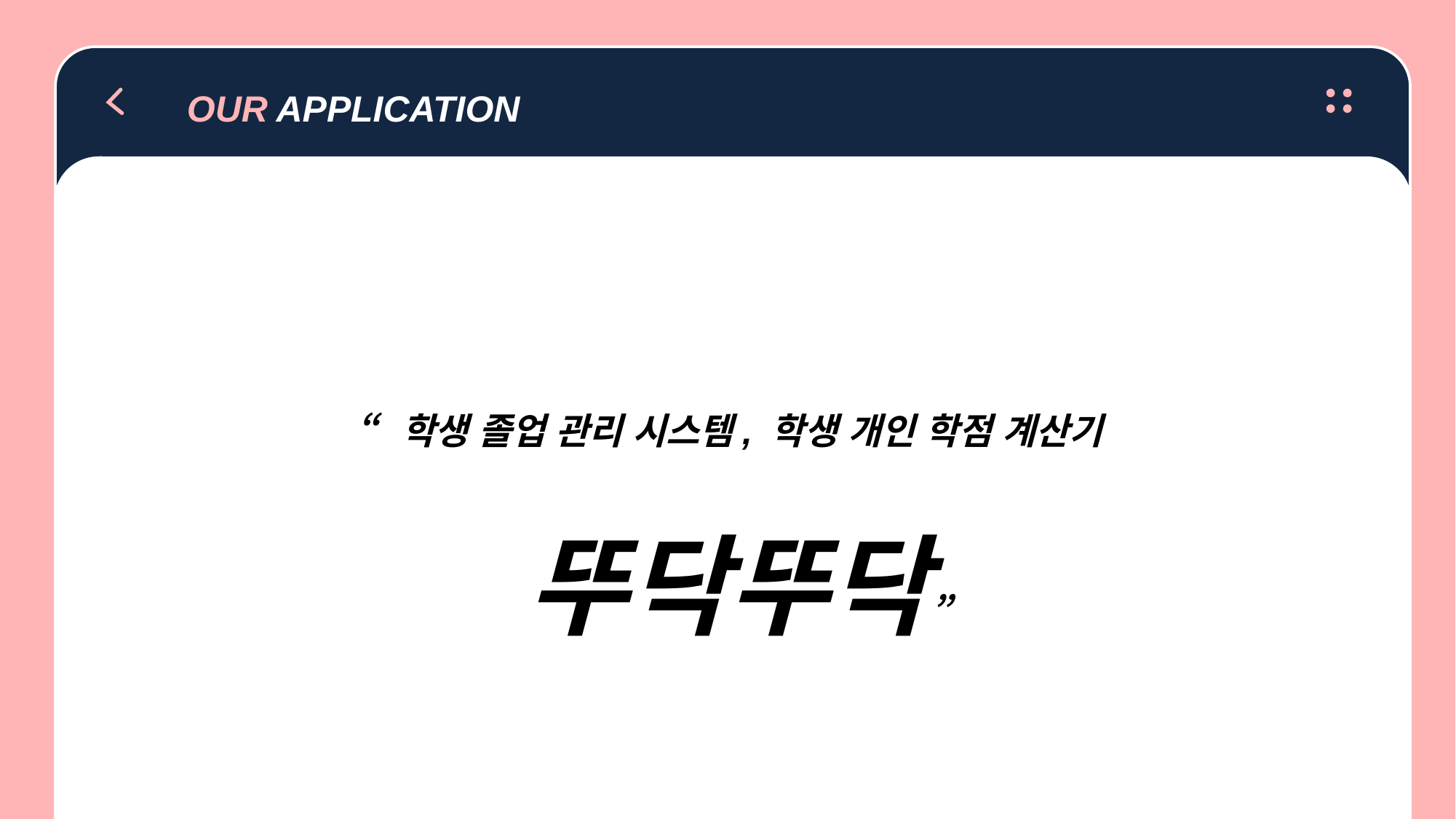

OUR APPLICATION

“학생 졸업 관리 시스템, 학생 개인 학점 계산기
 뚜닥뚜닥”